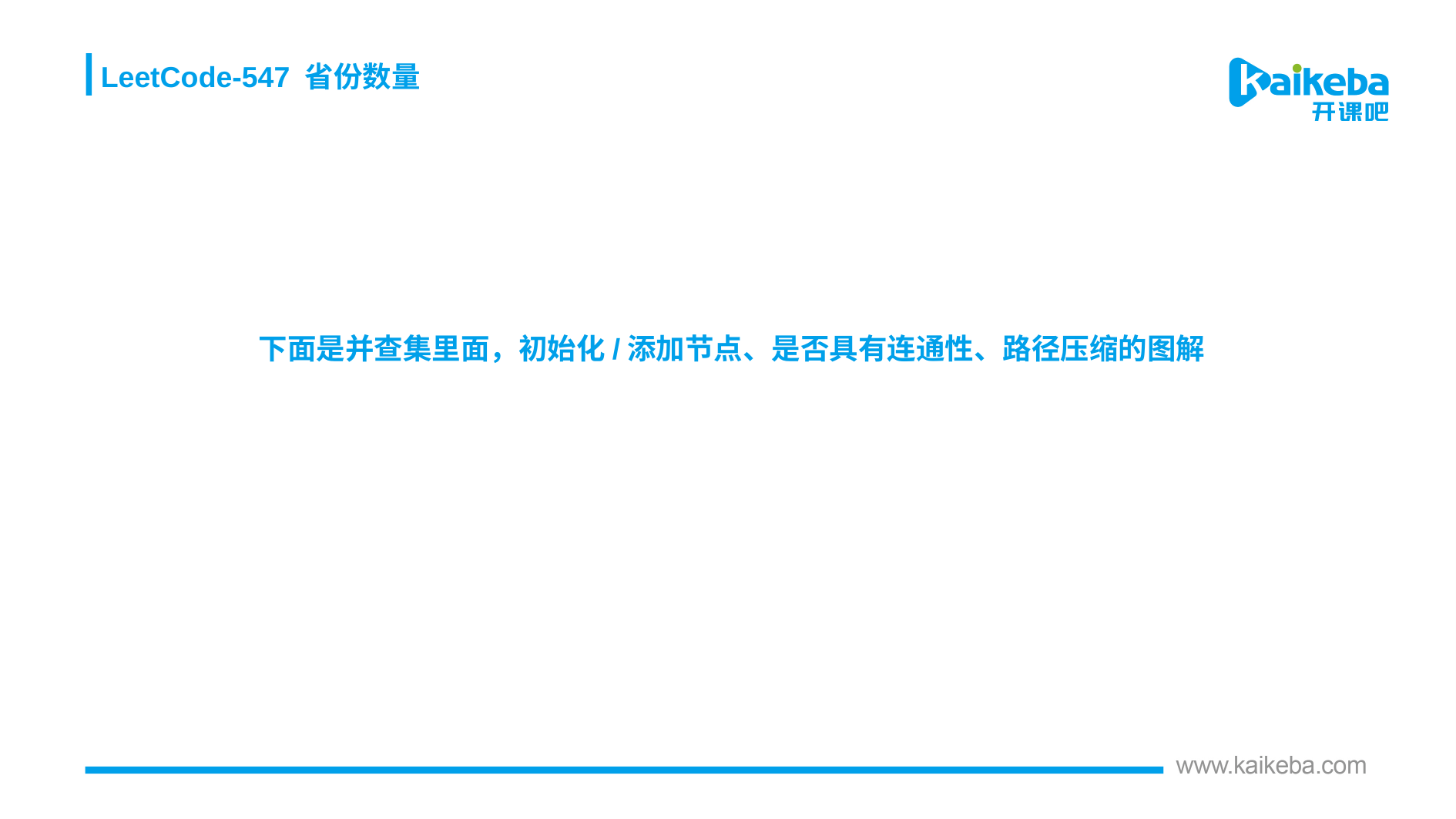

LeetCode-547 省份数量
下面是并查集里面，初始化/添加节点、是否具有连通性、路径压缩的图解